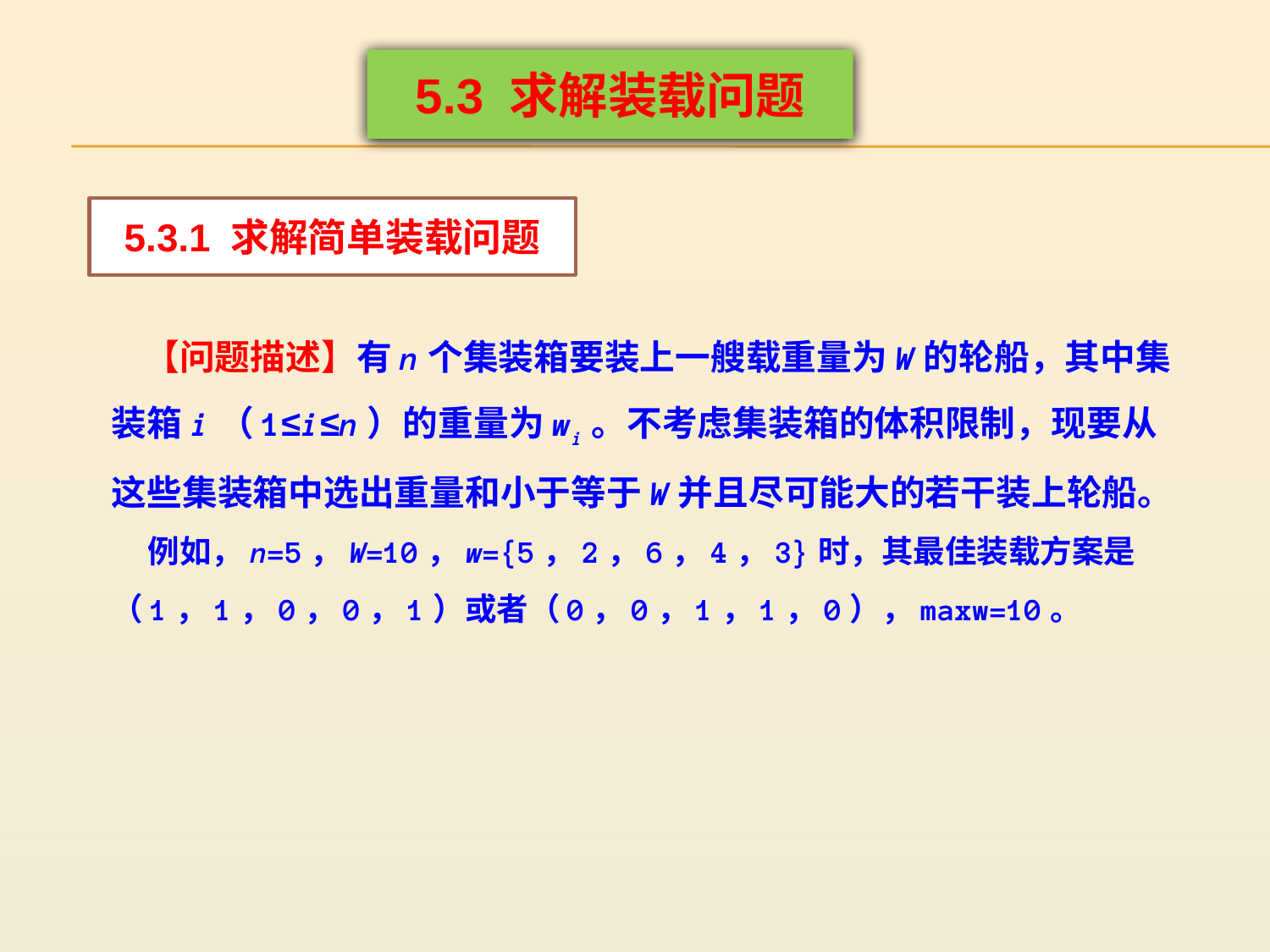

5.3 求解装载问题
5.3.1 求解简单装载问题
   【问题描述】有n个集装箱要装上一艘载重量为W的轮船，其中集装箱i（1≤i≤n）的重量为wi。不考虑集装箱的体积限制，现要从这些集装箱中选出重量和小于等于W并且尽可能大的若干装上轮船。
    例如，n=5，W=10，w={5，2，6，4，3}时，其最佳装载方案是（1，1，0，0，1）或者（0，0，1，1，0），maxw=10。